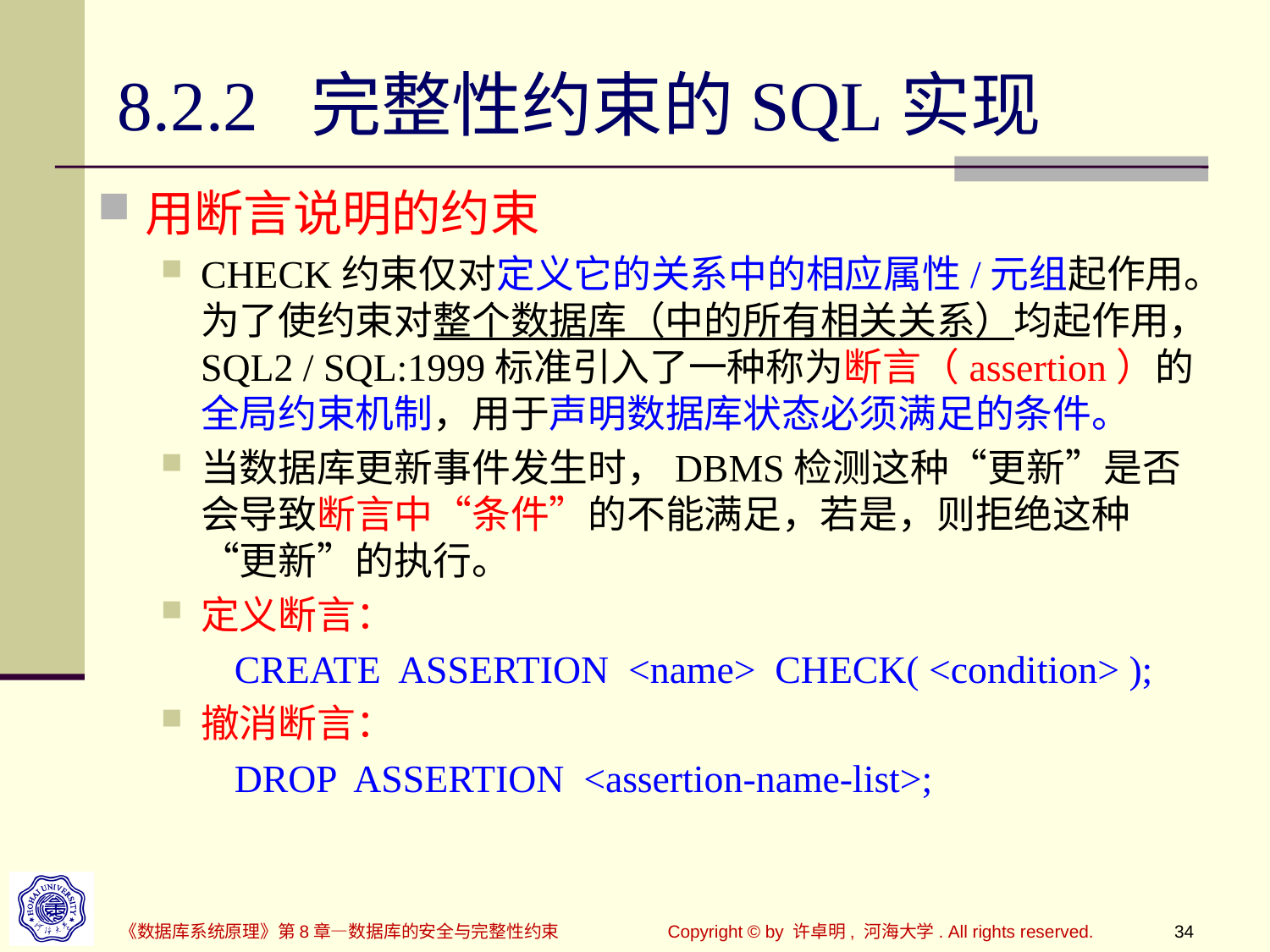

# 8.2.2  完整性约束的SQL实现
用断言说明的约束
CHECK约束仅对定义它的关系中的相应属性/元组起作用。为了使约束对整个数据库（中的所有相关关系）均起作用，SQL2 / SQL:1999标准引入了一种称为断言（assertion）的全局约束机制，用于声明数据库状态必须满足的条件。
当数据库更新事件发生时，DBMS检测这种“更新”是否会导致断言中“条件”的不能满足，若是，则拒绝这种“更新”的执行。
定义断言：
 CREATE  ASSERTION  <name>  CHECK( <condition> );
撤消断言：
 DROP  ASSERTION  <assertion-name-list>;
《数据库系统原理》第8章—数据库的安全与完整性约束
Copyright © by 许卓明, 河海大学. All rights reserved.
34